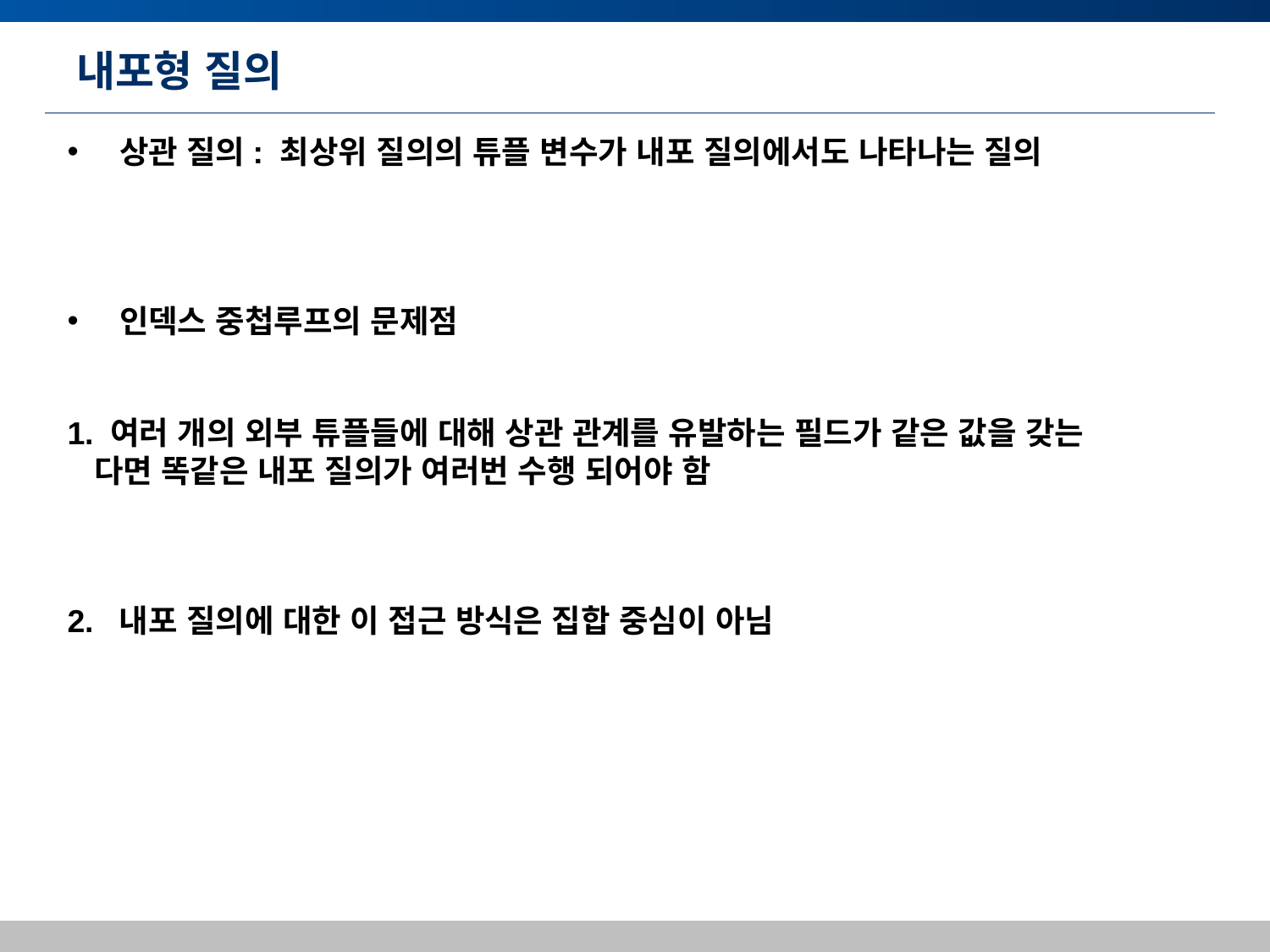

# 내포형 질의
  상관 질의: 최상위 질의의 튜플 변수가 내포 질의에서도 나타나는 질의
  인덱스 중첩루프의 문제점
1. 여러 개의 외부 튜플들에 대해 상관 관계를 유발하는 필드가 같은 값을 갖는
   다면 똑같은 내포 질의가 여러번 수행 되어야 함
2.  내포 질의에 대한 이 접근 방식은 집합 중심이 아님